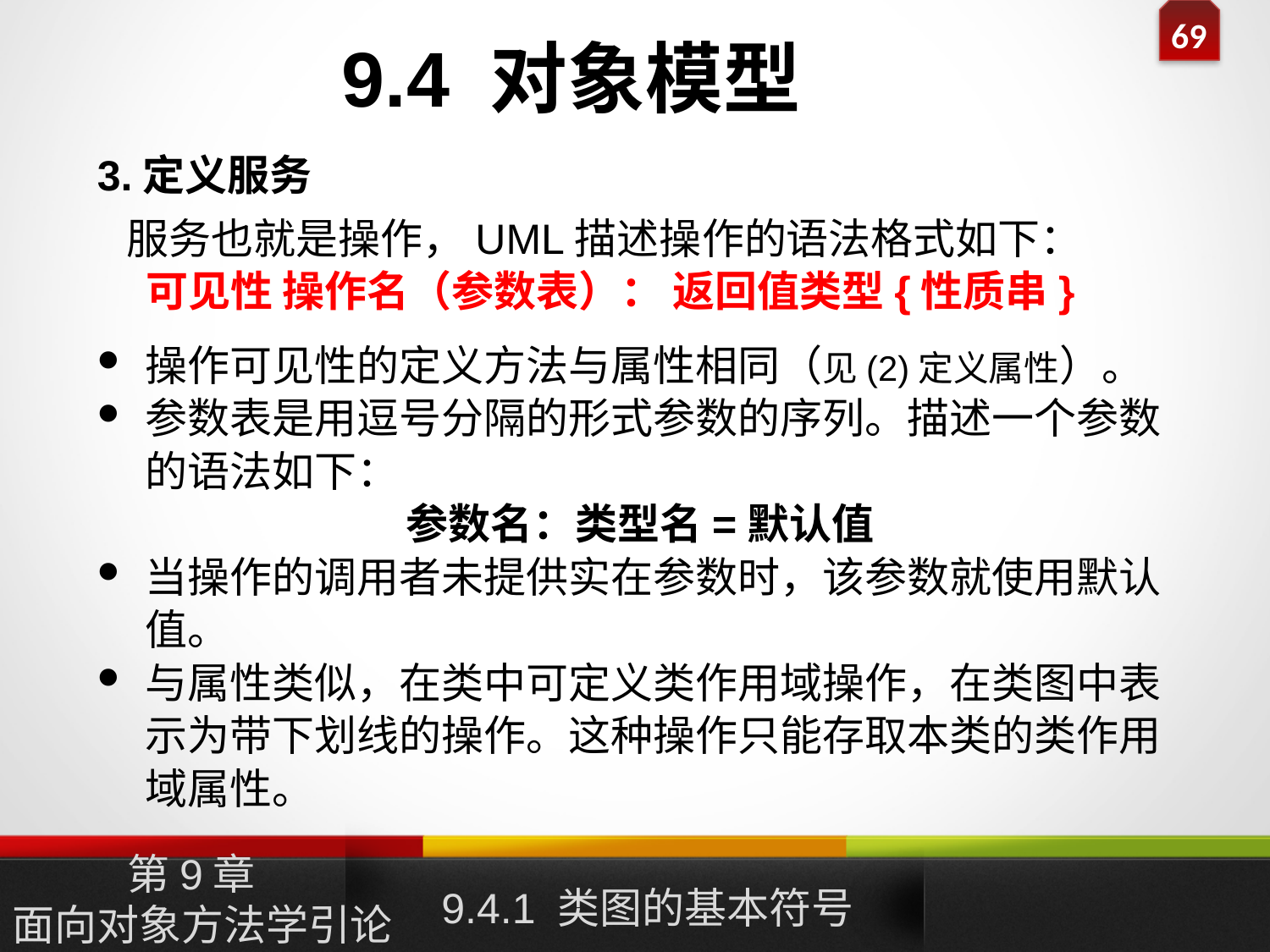

9.4 对象模型
3.定义服务
  服务也就是操作，UML描述操作的语法格式如下：
    可见性 操作名（参数表）： 返回值类型{性质串}
操作可见性的定义方法与属性相同（见(2)定义属性）。
参数表是用逗号分隔的形式参数的序列。描述一个参数的语法如下：
参数名：类型名=默认值
当操作的调用者未提供实在参数时，该参数就使用默认值。
与属性类似，在类中可定义类作用域操作，在类图中表示为带下划线的操作。这种操作只能存取本类的类作用域属性。
9.4.1 类图的基本符号